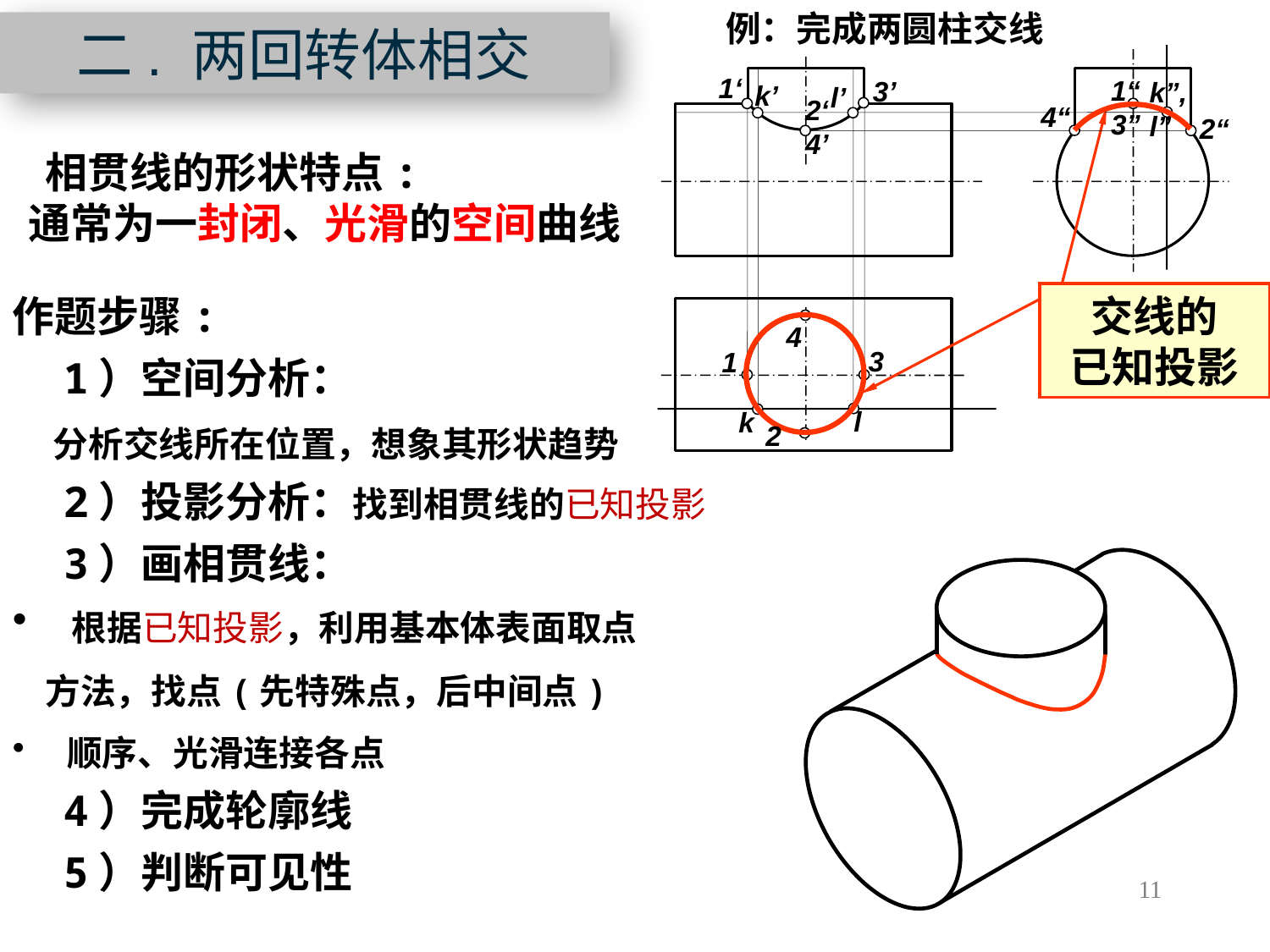

例：完成两圆柱交线
    二. 两回转体相交

1‘
1“
3”
3’
k”, l”

k’
l’
2‘  4’
4“
2“

 相贯线的形状特点:
通常为一封闭、光滑的空间曲线
作题步骤:
  1）空间分析：
    分析交线所在位置，想象其形状趋势
  2）投影分析：找到相贯线的已知投影
  3）画相贯线：
  根据已知投影，利用基本体表面取点
   方法，找点(先特殊点，后中间点)
  顺序、光滑连接各点
  4）完成轮廓线
  5）判断可见性
交线的
已知投影

4
2

3
1

l
k

11